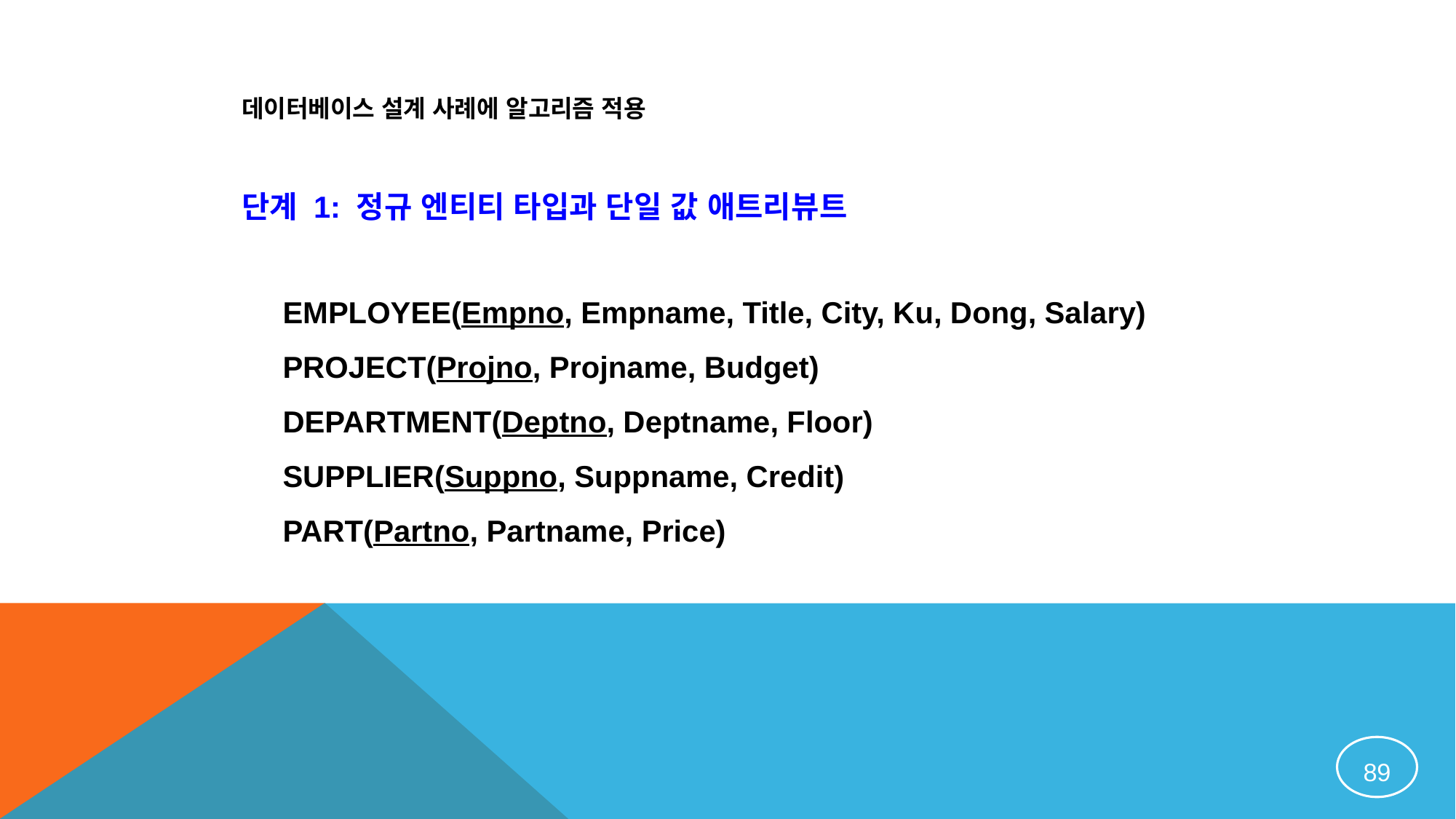

데이터베이스 설계 사례에 알고리즘 적용

단계 1: 정규 엔티티 타입과 단일 값 애트리뷰트

	EMPLOYEE(Empno, Empname, Title, City, Ku, Dong, Salary)
	PROJECT(Projno, Projname, Budget)
	DEPARTMENT(Deptno, Deptname, Floor)
	SUPPLIER(Suppno, Suppname, Credit)
	PART(Partno, Partname, Price)
89